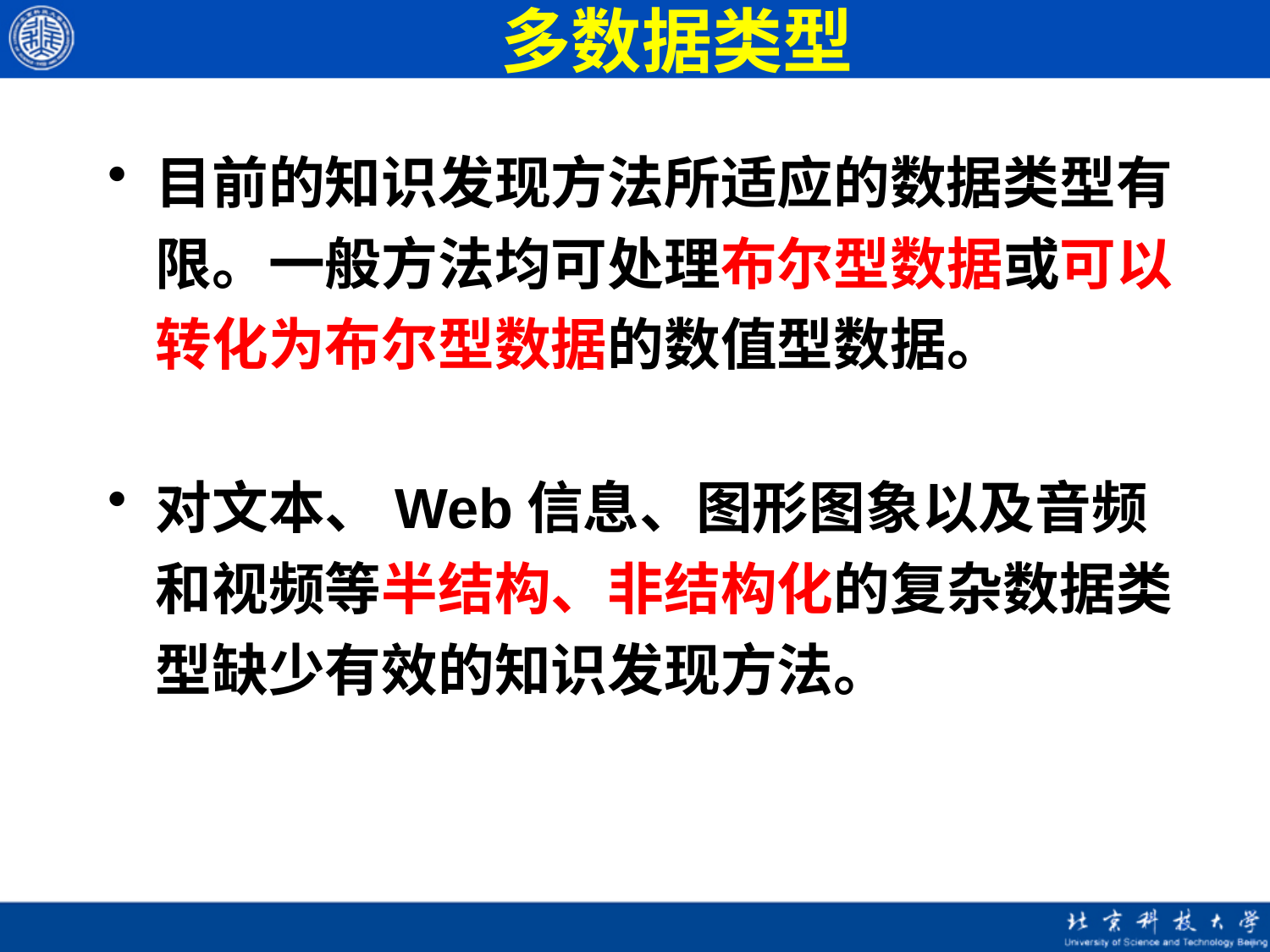

# 多数据类型
目前的知识发现方法所适应的数据类型有限。一般方法均可处理布尔型数据或可以转化为布尔型数据的数值型数据。

对文本、Web信息、图形图象以及音频和视频等半结构、非结构化的复杂数据类型缺少有效的知识发现方法。